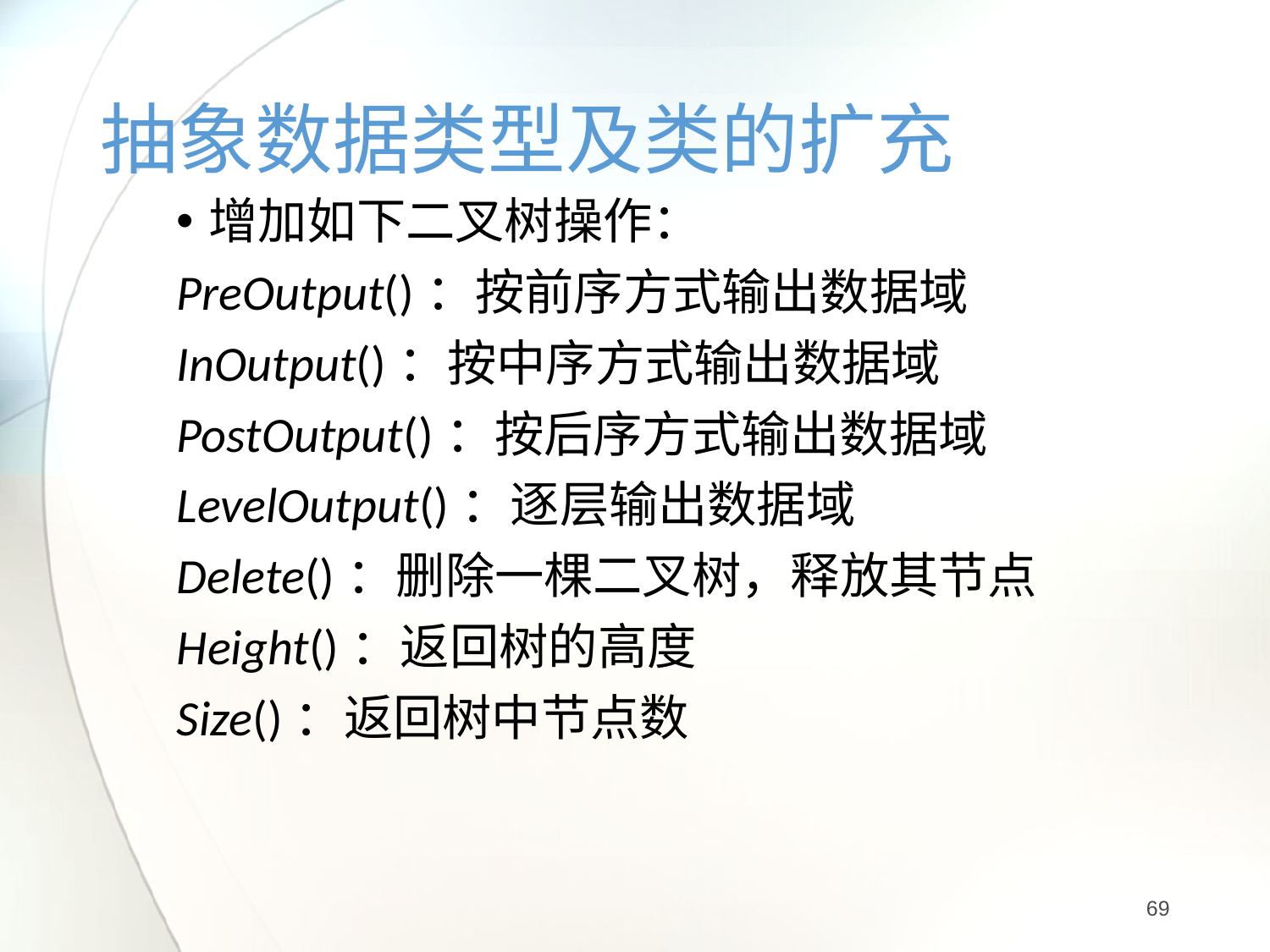

# 抽象数据类型及类的扩充
增加如下二叉树操作：
PreOutput()：按前序方式输出数据域
InOutput()：按中序方式输出数据域
PostOutput()：按后序方式输出数据域
LevelOutput()：逐层输出数据域
Delete()：删除一棵二叉树，释放其节点
Height()：返回树的高度
Size()：返回树中节点数
69